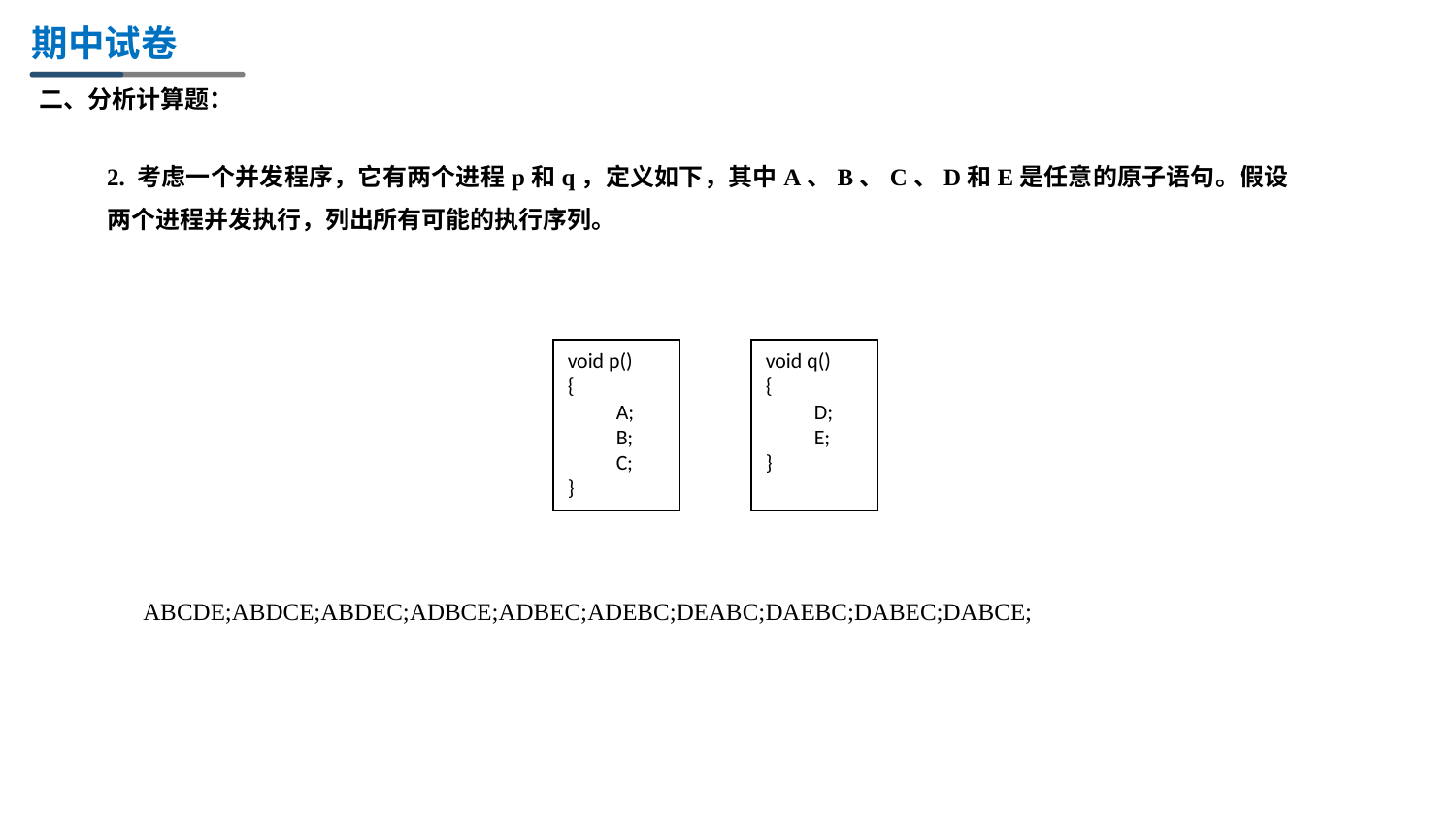

期中试卷

二、分析计算题：
2. 考虑一个并发程序，它有两个进程p和q，定义如下，其中A、B、C、D和E是任意的原子语句。假设两个进程并发执行，列出所有可能的执行序列。

ABCDE;ABDCE;ABDEC;ADBCE;ADBEC;ADEBC;DEABC;DAEBC;DABEC;DABCE;
void p()
{
          A;
          B;
          C;
}
void q()
{
          D;
          E;
}